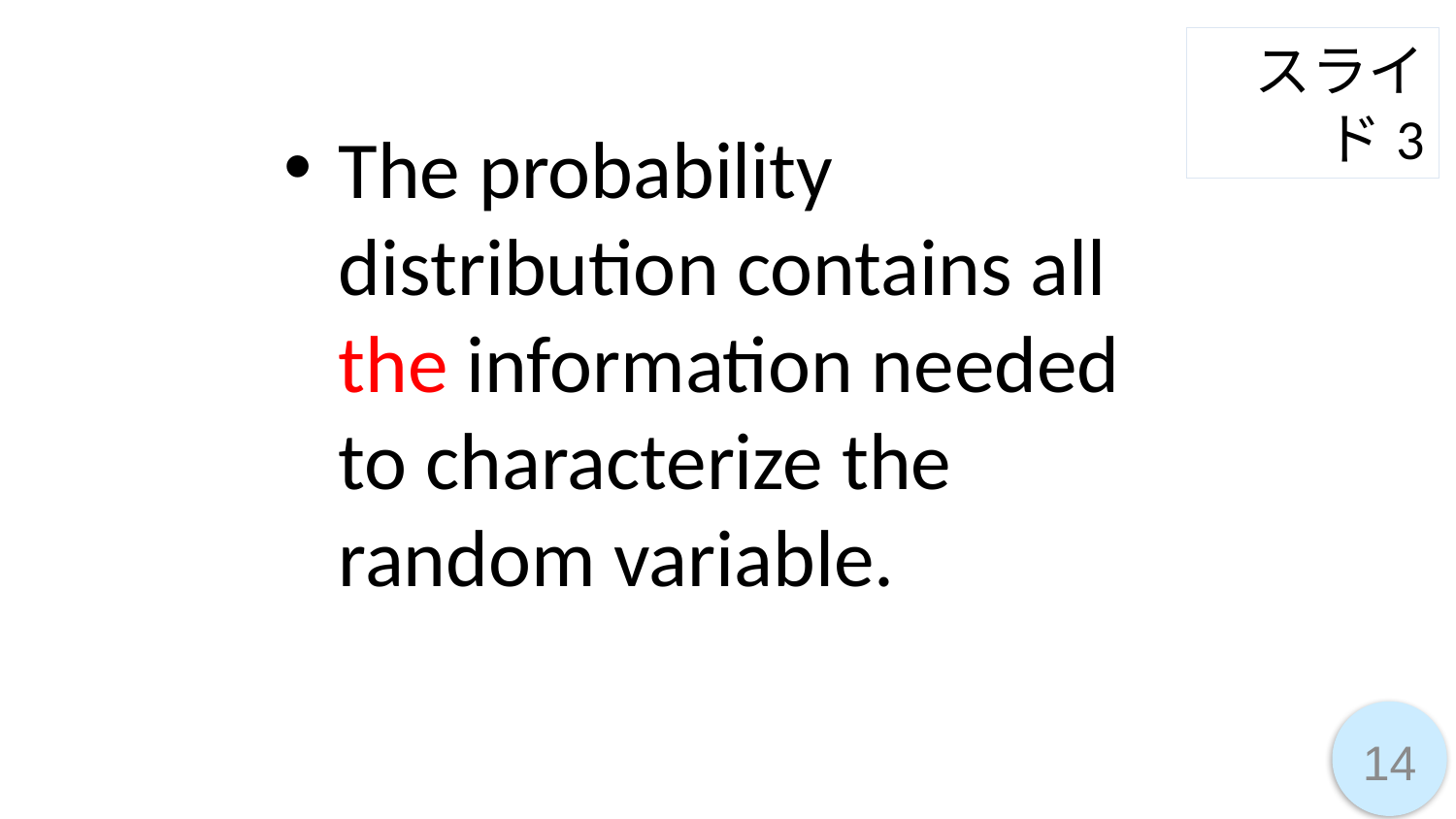

スライド3
The probability distribution contains all the information needed to characterize the random variable.
14